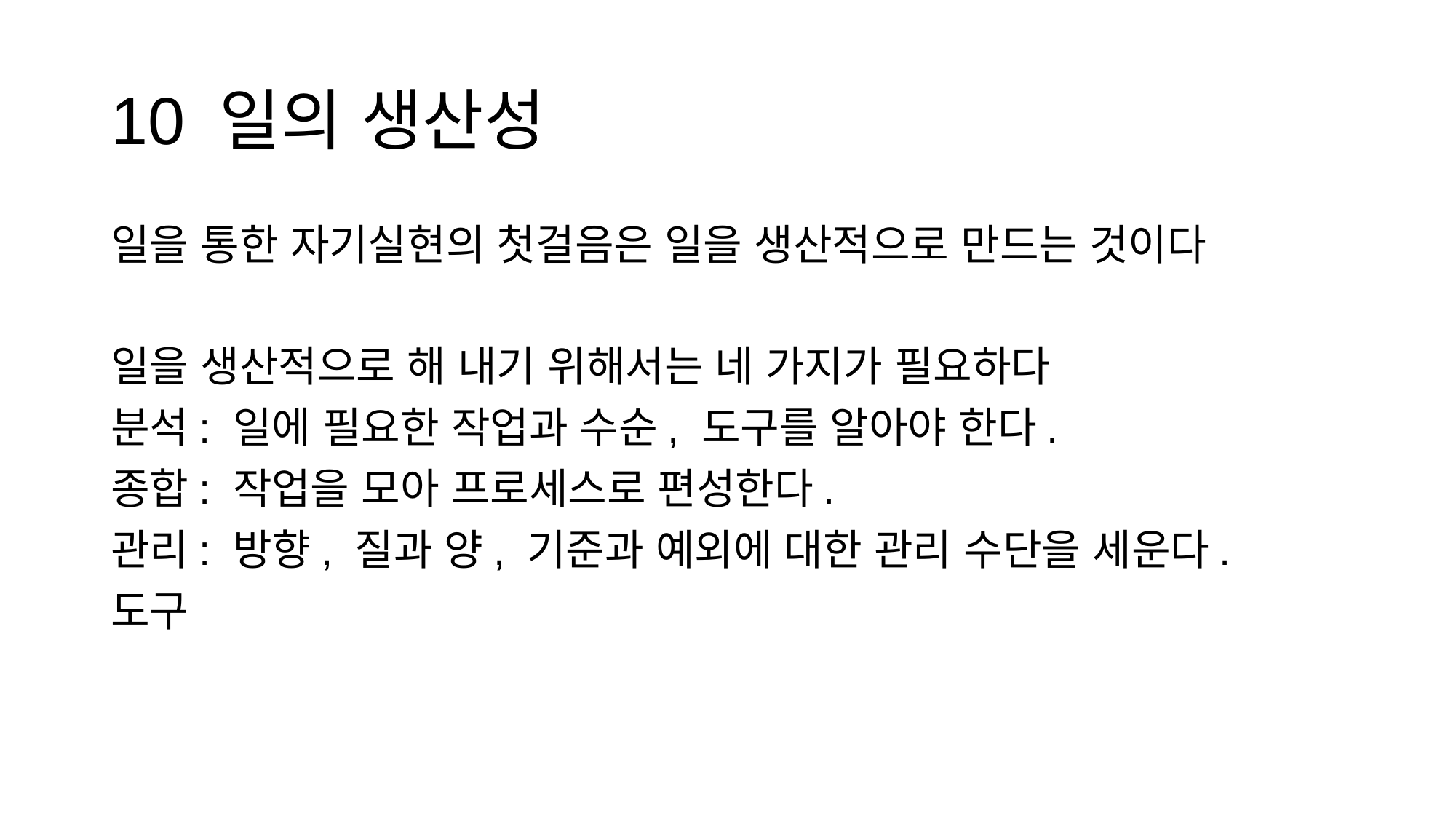

# 10 일의 생산성
일을 통한 자기실현의 첫걸음은 일을 생산적으로 만드는 것이다

일을 생산적으로 해 내기 위해서는 네 가지가 필요하다
분석: 일에 필요한 작업과 수순, 도구를 알아야 한다.
종합: 작업을 모아 프로세스로 편성한다.
관리: 방향, 질과 양, 기준과 예외에 대한 관리 수단을 세운다.
도구